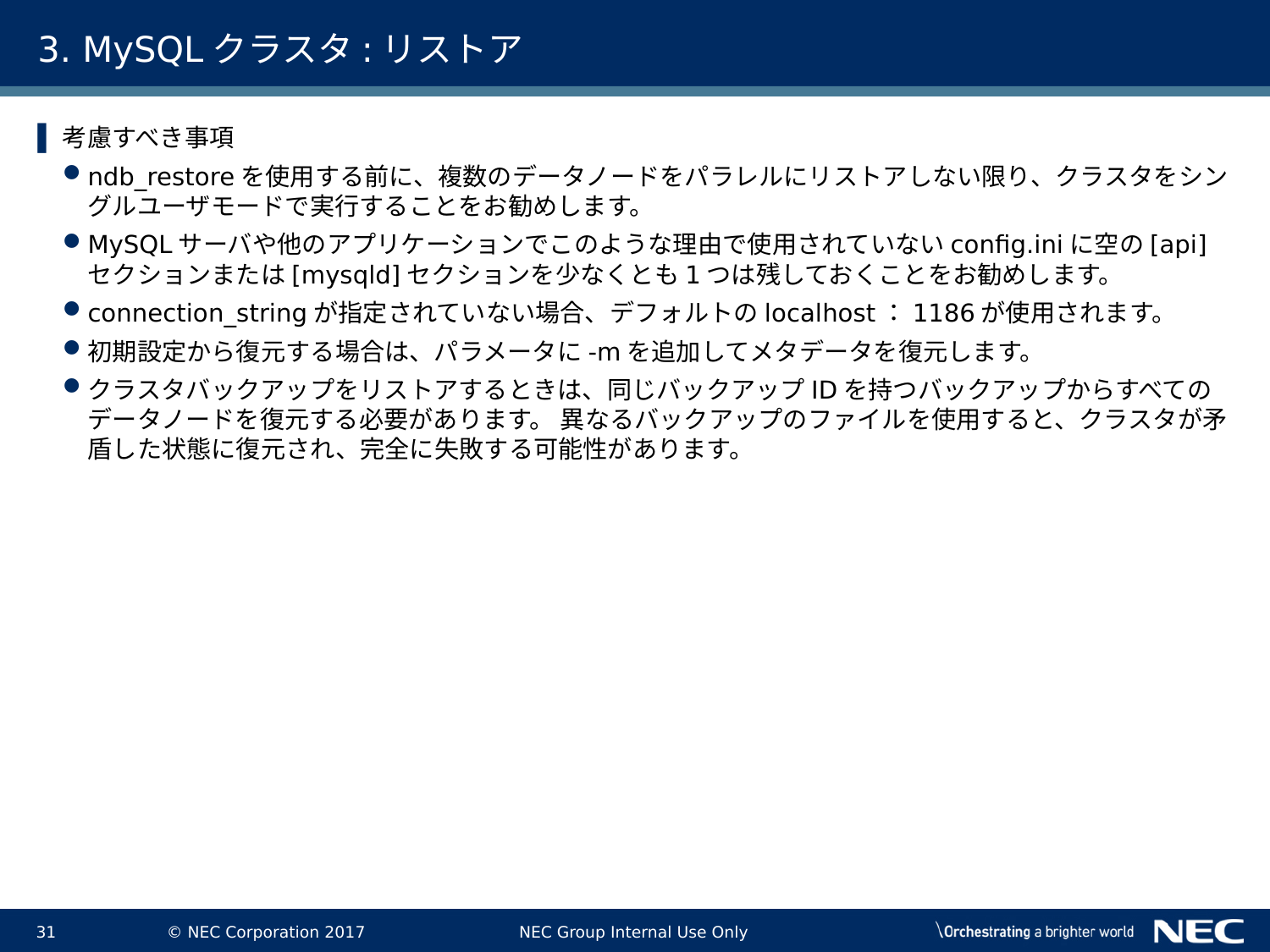

# 3. MySQLクラスタ:リストア
考慮すべき事項
ndb_restoreを使用する前に、複数のデータノードをパラレルにリストアしない限り、クラスタをシングルユーザモードで実行することをお勧めします。
MySQLサーバや他のアプリケーションでこのような理由で使用されていないconfig.iniに空の[api]セクションまたは[mysqld]セクションを少なくとも1つは残しておくことをお勧めします。
connection_stringが指定されていない場合、デフォルトのlocalhost：1186が使用されます。
初期設定から復元する場合は、パラメータに-mを追加してメタデータを復元します。
クラスタバックアップをリストアするときは、同じバックアップIDを持つバックアップからすべてのデータノードを復元する必要があります。 異なるバックアップのファイルを使用すると、クラスタが矛盾した状態に復元され、完全に失敗する可能性があります。